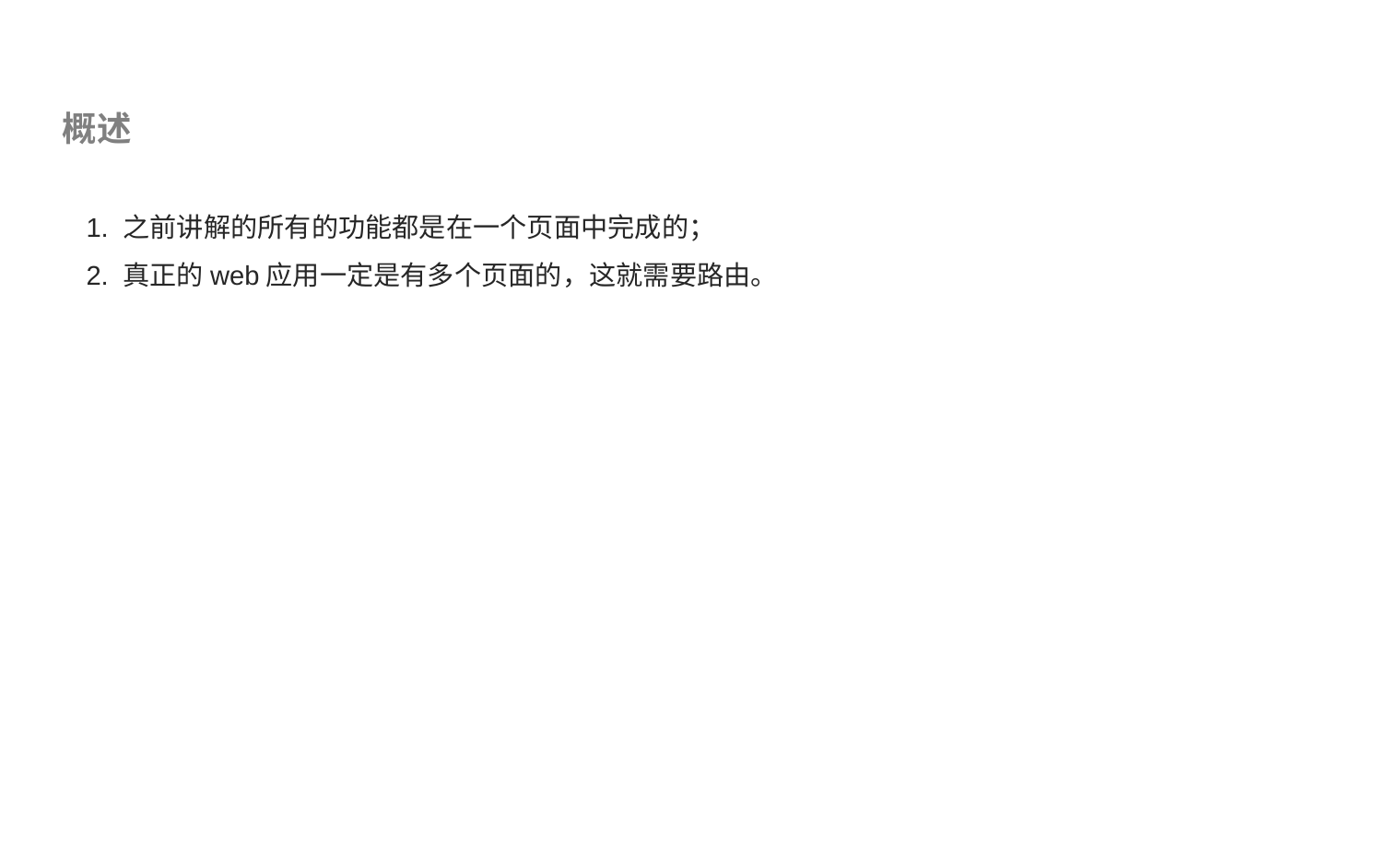

概述
1. 之前讲解的所有的功能都是在一个页面中完成的；
2. 真正的web应用一定是有多个页面的，这就需要路由。